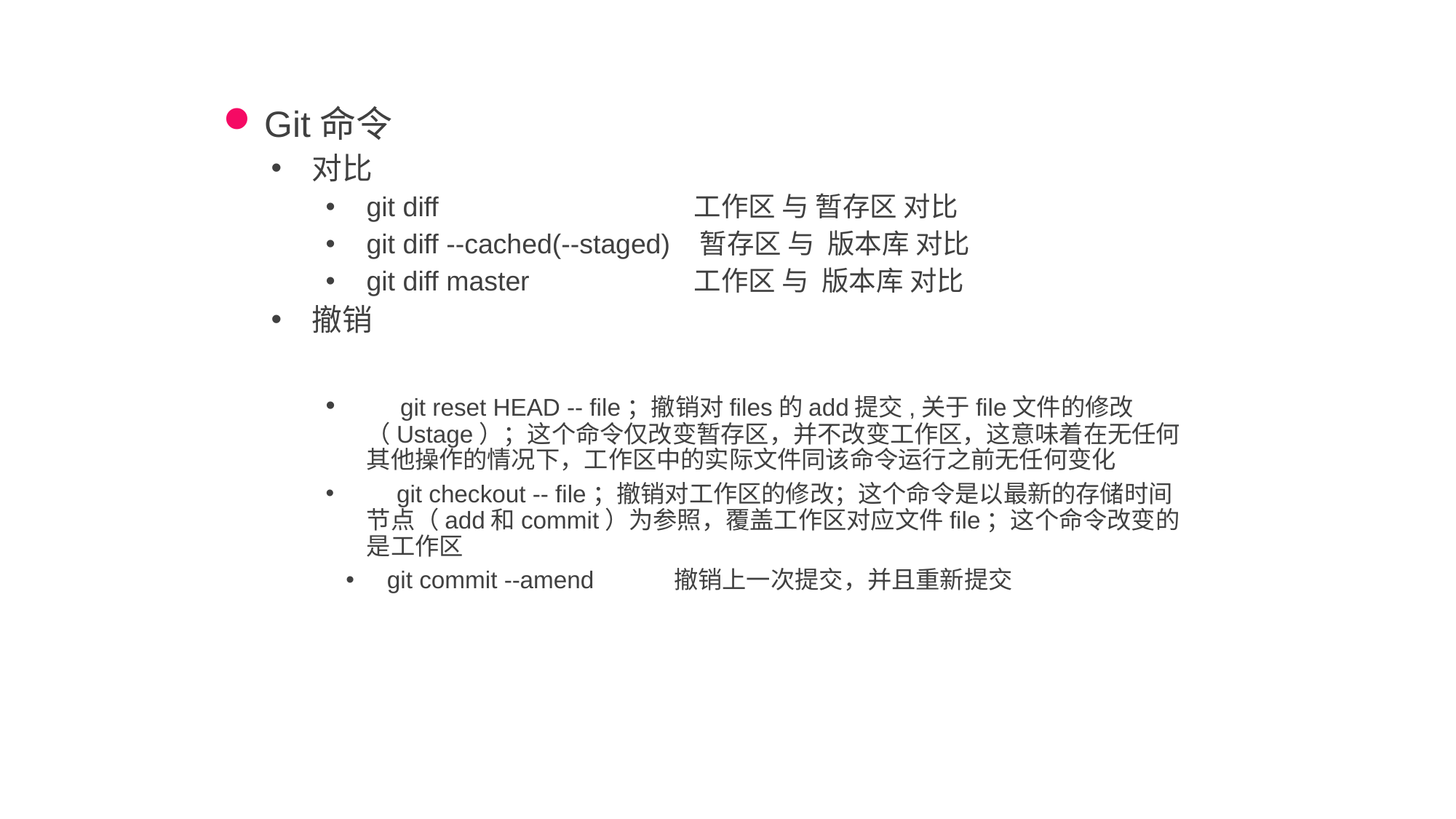

Git命令
对比
git diff			工作区 与 暂存区 对比
git diff --cached(--staged)   暂存区 与  版本库 对比
git diff master		工作区 与  版本库 对比
撤销

　git reset HEAD -- file；撤销对files的add提交,关于file文件的修改（Ustage）；这个命令仅改变暂存区，并不改变工作区，这意味着在无任何其他操作的情况下，工作区中的实际文件同该命令运行之前无任何变化
　git checkout -- file；撤销对工作区的修改；这个命令是以最新的存储时间节点（add和commit）为参照，覆盖工作区对应文件file；这个命令改变的是工作区
git commit --amend           撤销上一次提交，并且重新提交